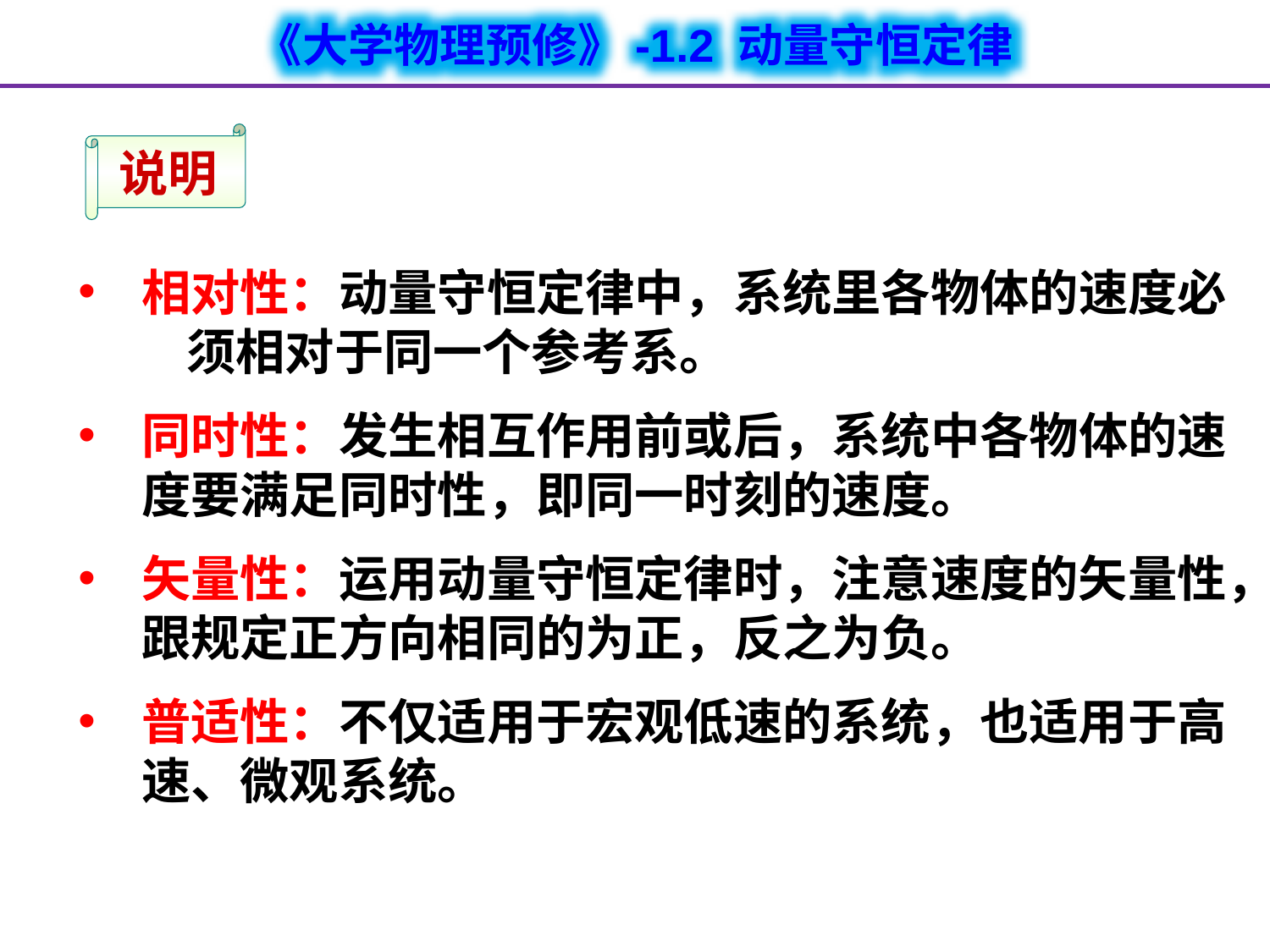

说明
相对性：动量守恒定律中，系统里各物体的速度必       须相对于同一个参考系。
同时性：发生相互作用前或后，系统中各物体的速度要满足同时性，即同一时刻的速度。
矢量性：运用动量守恒定律时，注意速度的矢量性，跟规定正方向相同的为正，反之为负。
普适性：不仅适用于宏观低速的系统，也适用于高速、微观系统。